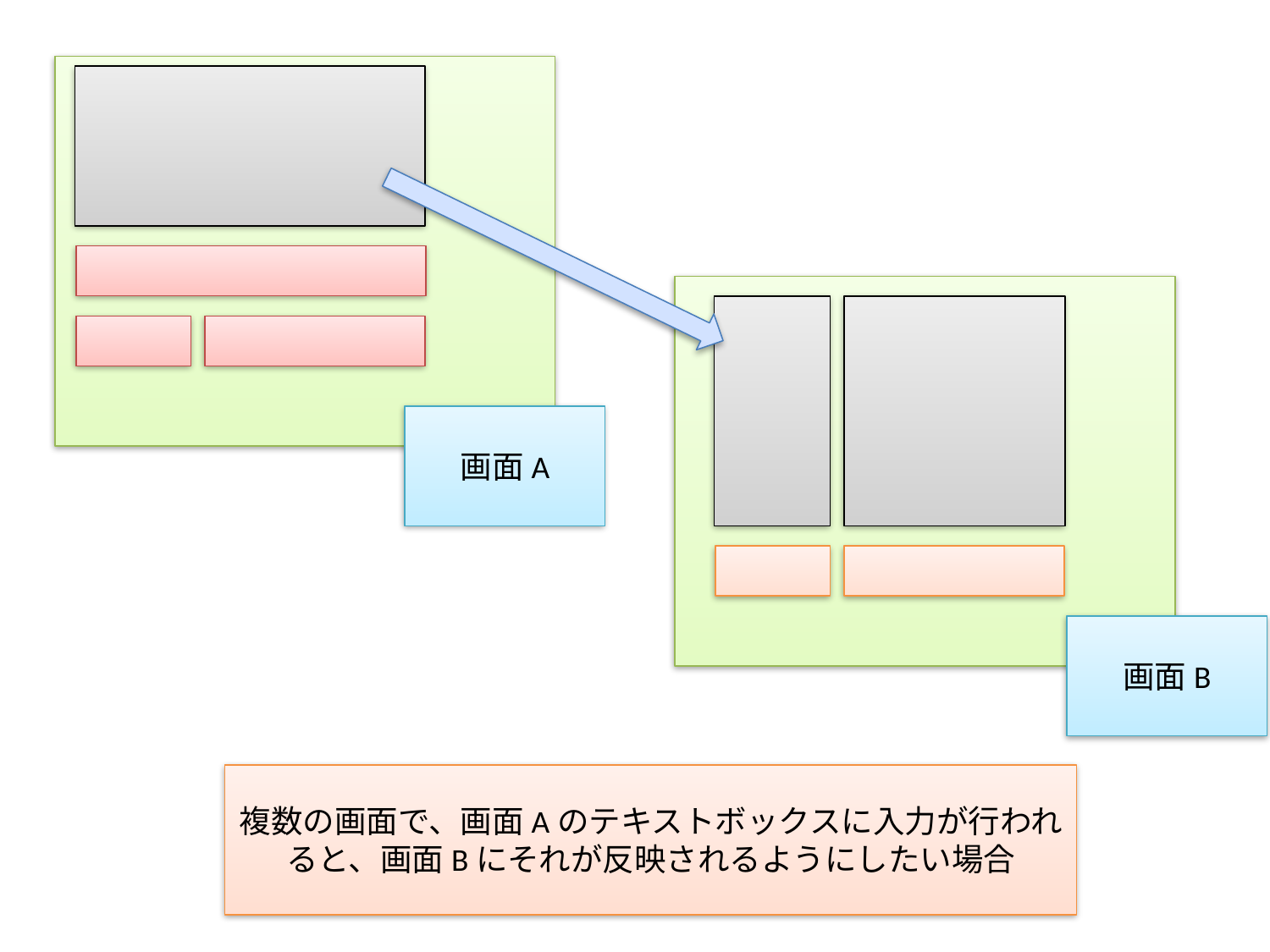

画面A

画面B
複数の画面で、画面Aのテキストボックスに入力が行われると、画面Bにそれが反映されるようにしたい場合